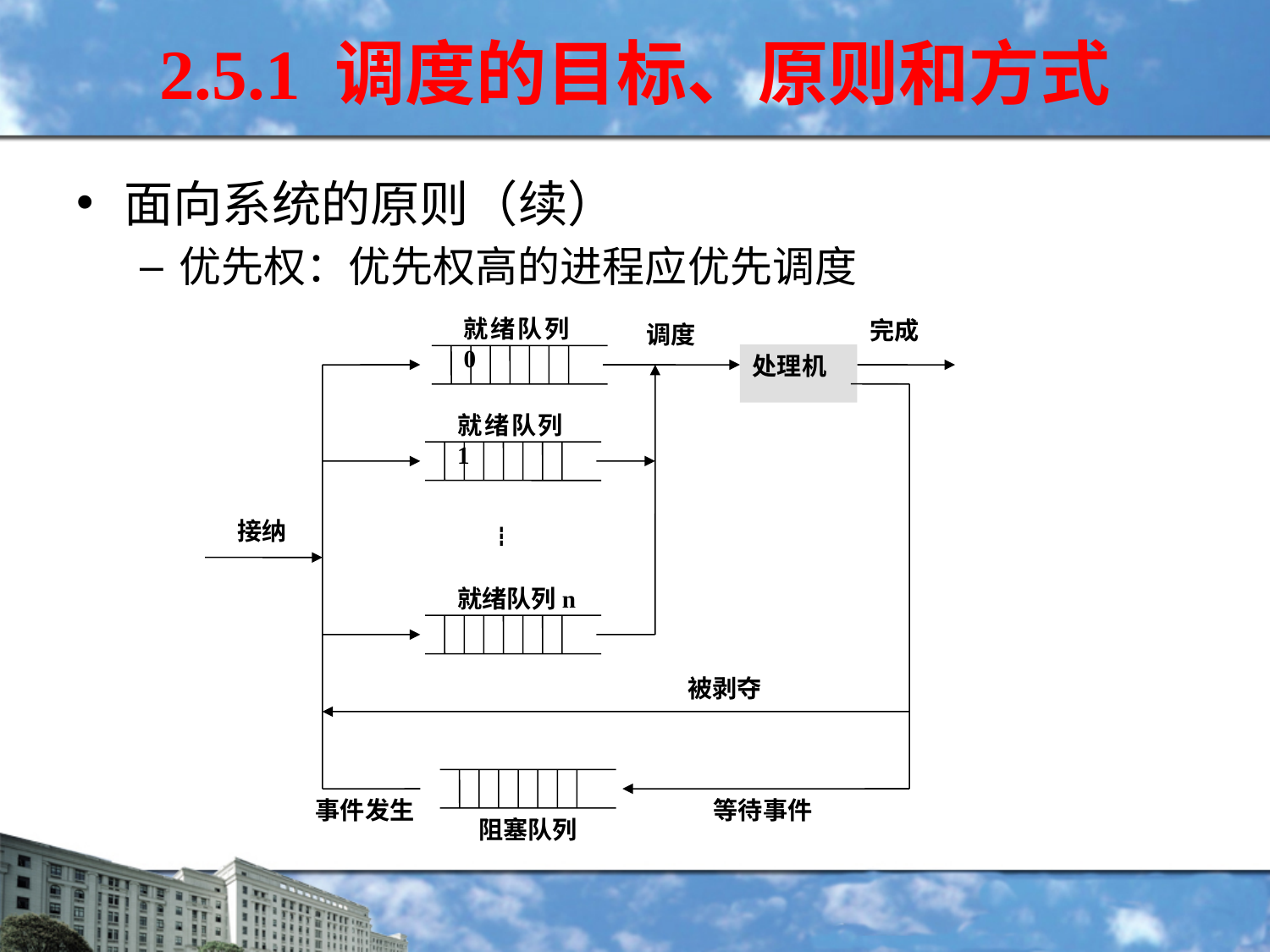

2.5.1 调度的目标、原则和方式
面向系统的原则（续）
优先权：优先权高的进程应优先调度
就绪队列0
完成
调度
处理机

就绪队列1

接纳
┇
就绪队列n

被剥夺

事件发生
等待事件
阻塞队列